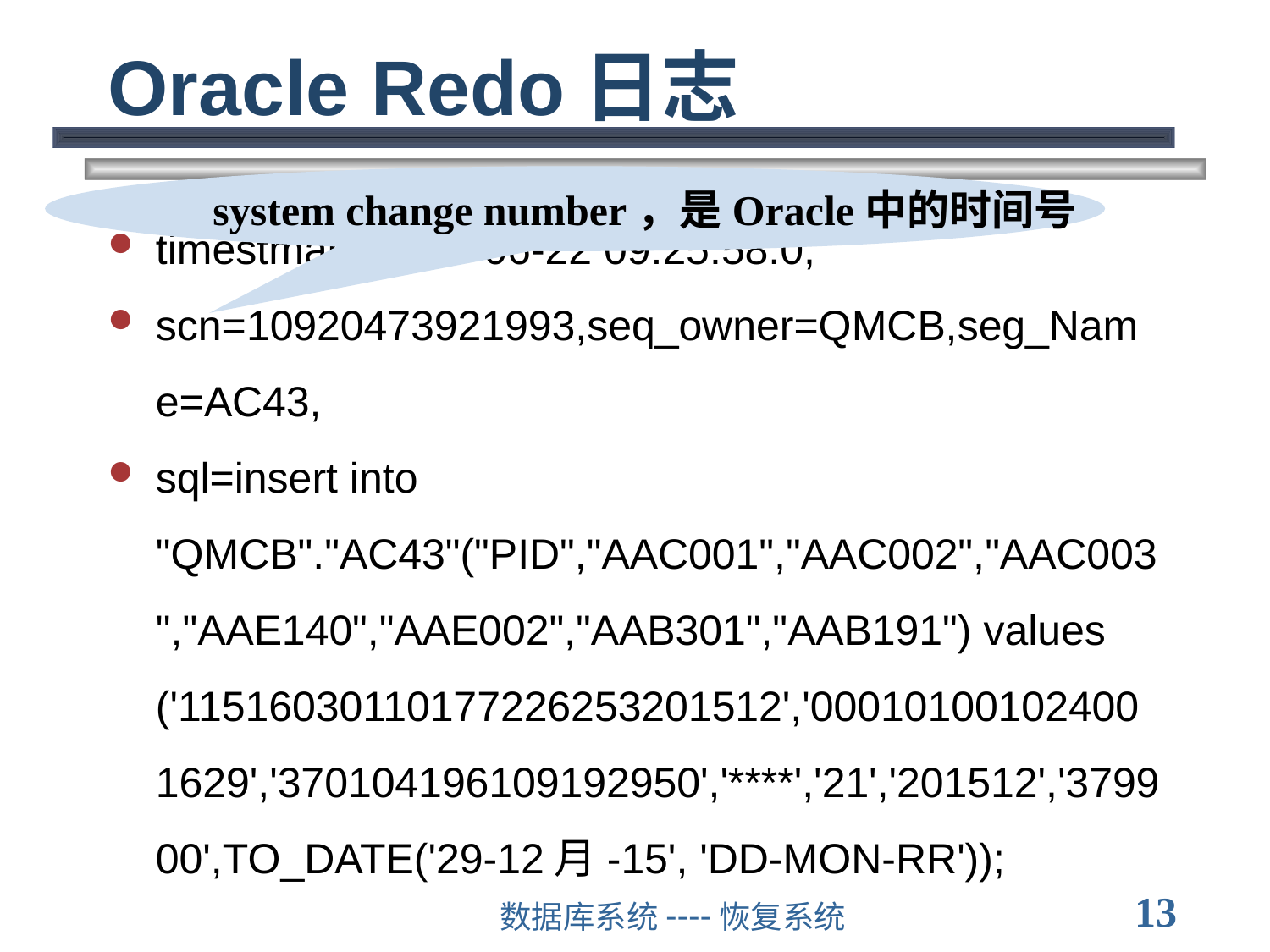

# Oracle Redo日志
system change number，是Oracle中的时间号
timestmap=2016-06-22 09:25:58.0,
scn=10920473921993,seq_owner=QMCB,seg_Name=AC43,
sql=insert into "QMCB"."AC43"("PID","AAC001","AAC002","AAC003","AAE140","AAE002","AAB301","AAB191") values ('11516030110177226253201512','000101001024001629','370104196109192950','****','21','201512','379900',TO_DATE('29-12月-15', 'DD-MON-RR'));
13
数据库系统----恢复系统